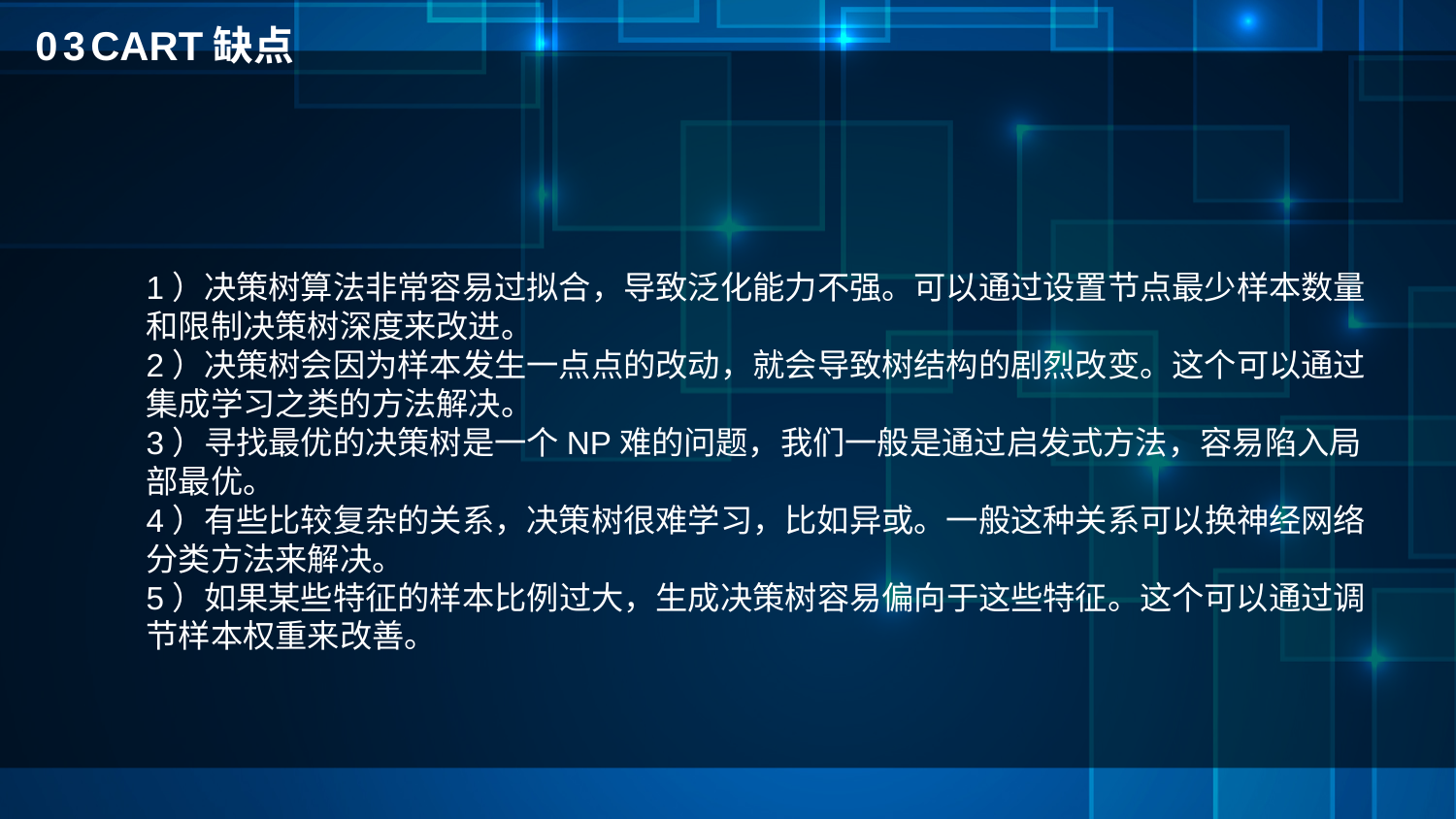

0 3 CART缺点
1）决策树算法非常容易过拟合，导致泛化能力不强。可以通过设置节点最少样本数量和限制决策树深度来改进。
2）决策树会因为样本发生一点点的改动，就会导致树结构的剧烈改变。这个可以通过集成学习之类的方法解决。
3）寻找最优的决策树是一个NP难的问题，我们一般是通过启发式方法，容易陷入局部最优。
4）有些比较复杂的关系，决策树很难学习，比如异或。一般这种关系可以换神经网络分类方法来解决。
5）如果某些特征的样本比例过大，生成决策树容易偏向于这些特征。这个可以通过调节样本权重来改善。